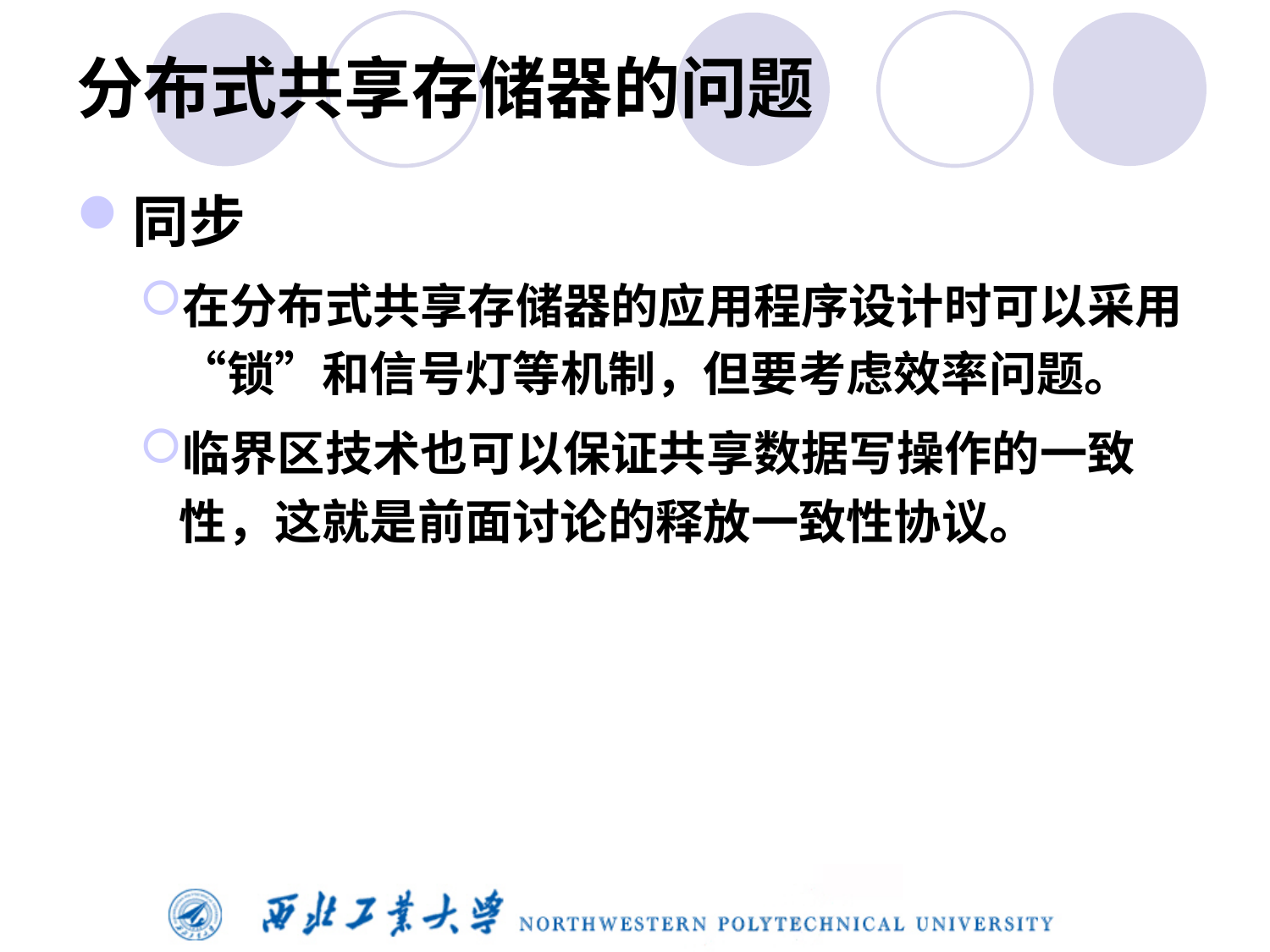

# 分布式共享存储器的问题
同步
在分布式共享存储器的应用程序设计时可以采用“锁”和信号灯等机制，但要考虑效率问题。
临界区技术也可以保证共享数据写操作的一致性，这就是前面讨论的释放一致性协议。